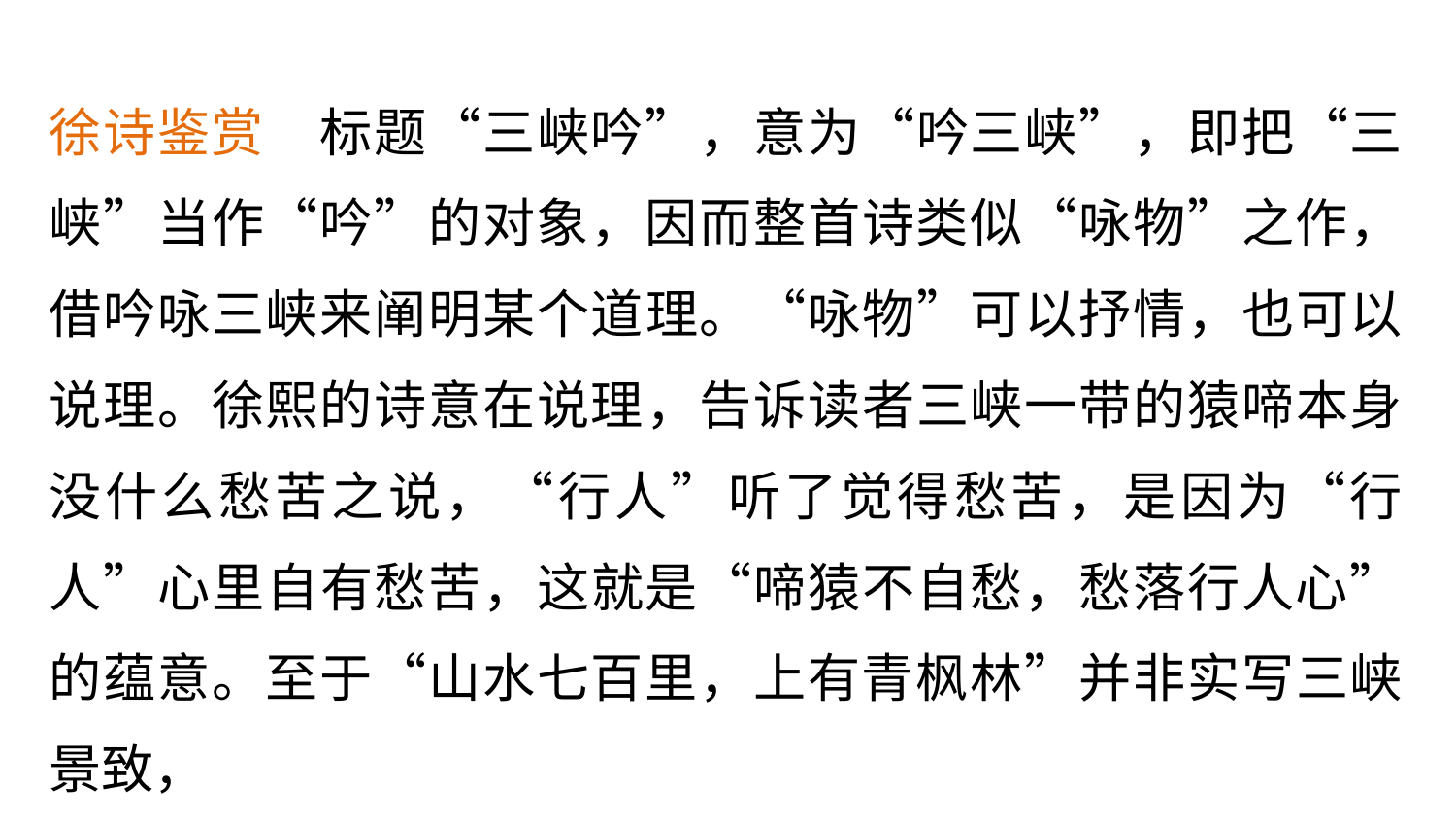

徐诗鉴赏　标题“三峡吟”，意为“吟三峡”，即把“三峡”当作“吟”的对象，因而整首诗类似“咏物”之作，借吟咏三峡来阐明某个道理。“咏物”可以抒情，也可以说理。徐熙的诗意在说理，告诉读者三峡一带的猿啼本身没什么愁苦之说，“行人”听了觉得愁苦，是因为“行人”心里自有愁苦，这就是“啼猿不自愁，愁落行人心”的蕴意。至于“山水七百里，上有青枫林”并非实写三峡景致，